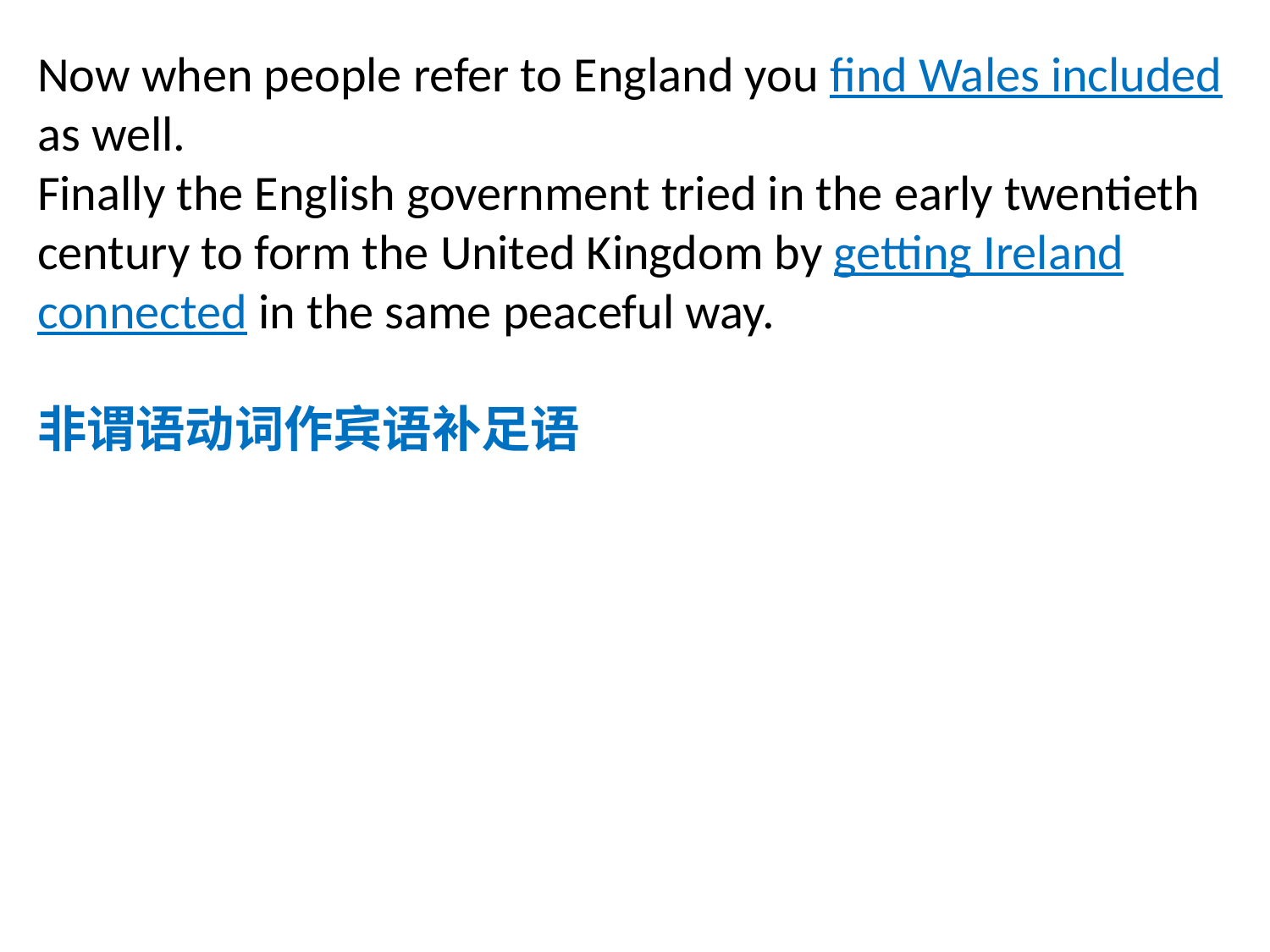

Now when people refer to England you find Wales included as well.
Finally the English government tried in the early twentieth century to form the United Kingdom by getting Ireland connected in the same peaceful way.

非谓语动词作宾语补足语